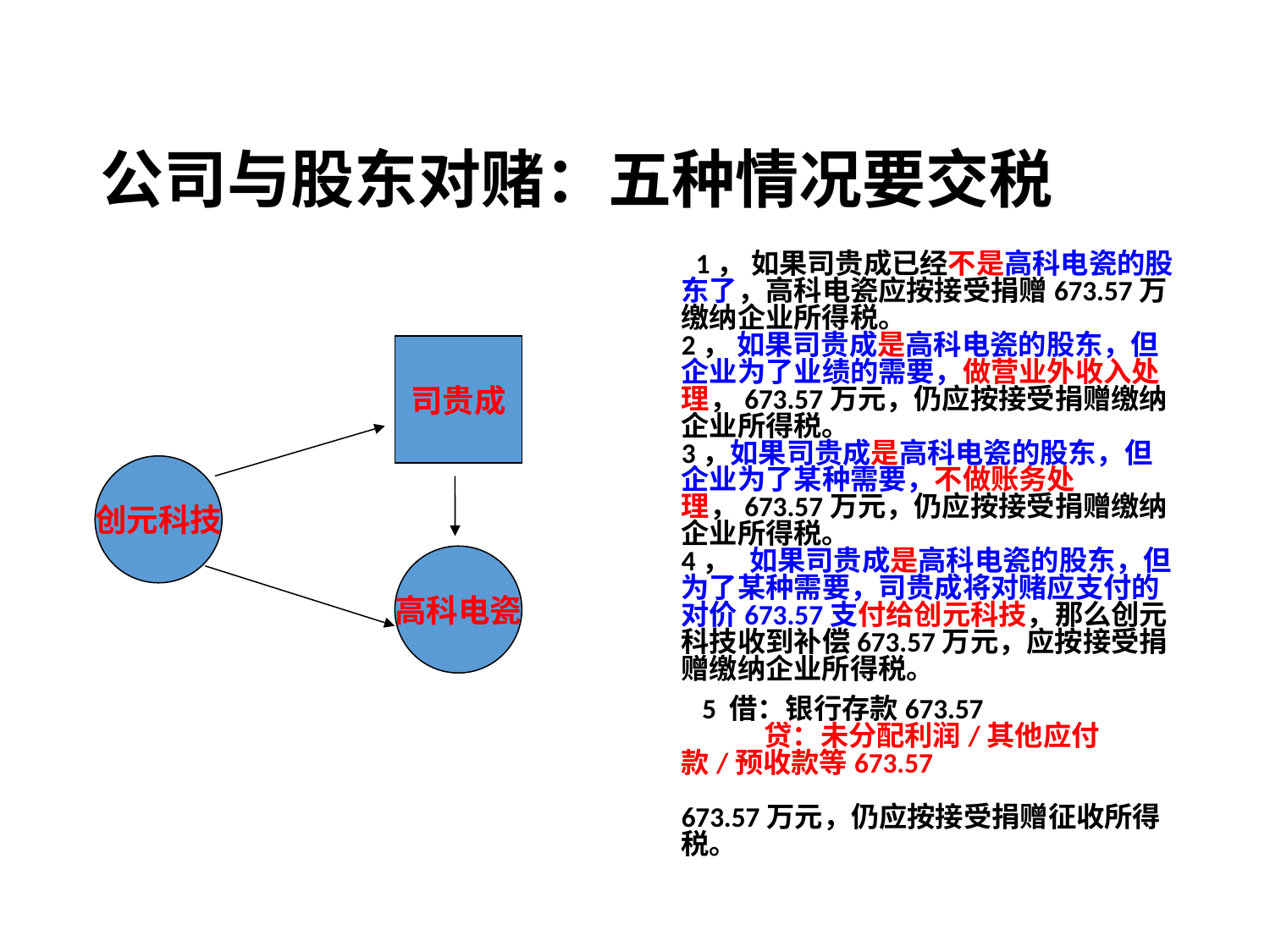

# 公司与股东对赌：五种情况要交税
            1， 如果司贵成已经不是高科电瓷的股东了，高科电瓷应按接受捐赠673.57万缴纳企业所得税。
2， 如果司贵成是高科电瓷的股东，但企业为了业绩的需要，做营业外收入处理，673.57万元，仍应按接受捐赠缴纳企业所得税。
3，如果司贵成是高科电瓷的股东，但企业为了某种需要，不做账务处理，673.57万元，仍应按接受捐赠缴纳企业所得税。
4，   如果司贵成是高科电瓷的股东，但为了某种需要，司贵成将对赌应支付的对价673.57支付给创元科技，那么创元科技收到补偿673.57万元，应按接受捐赠缴纳企业所得税。
       5 借：银行存款673.57                      
            贷：未分配利润/其他应付款/预收款等673.57                                         
673.57万元，仍应按接受捐赠征收所得税。

司贵成

创元科技

高科电瓷